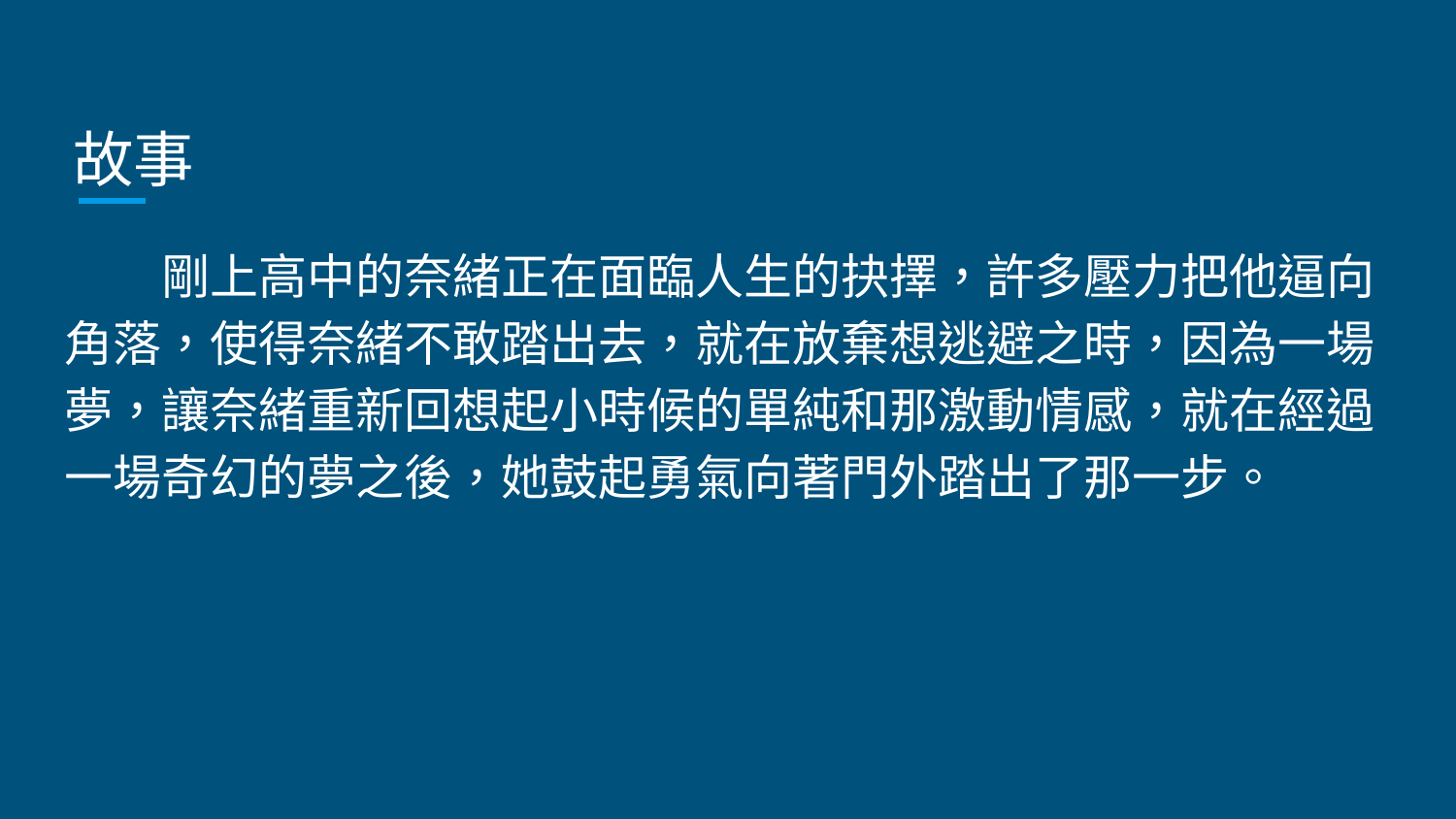

# 故事
　　剛上高中的奈緒正在面臨人生的抉擇，許多壓力把他逼向角落，使得奈緒不敢踏出去，就在放棄想逃避之時，因為一場夢，讓奈緒重新回想起小時候的單純和那激動情感，就在經過一場奇幻的夢之後，她鼓起勇氣向著門外踏出了那一步。